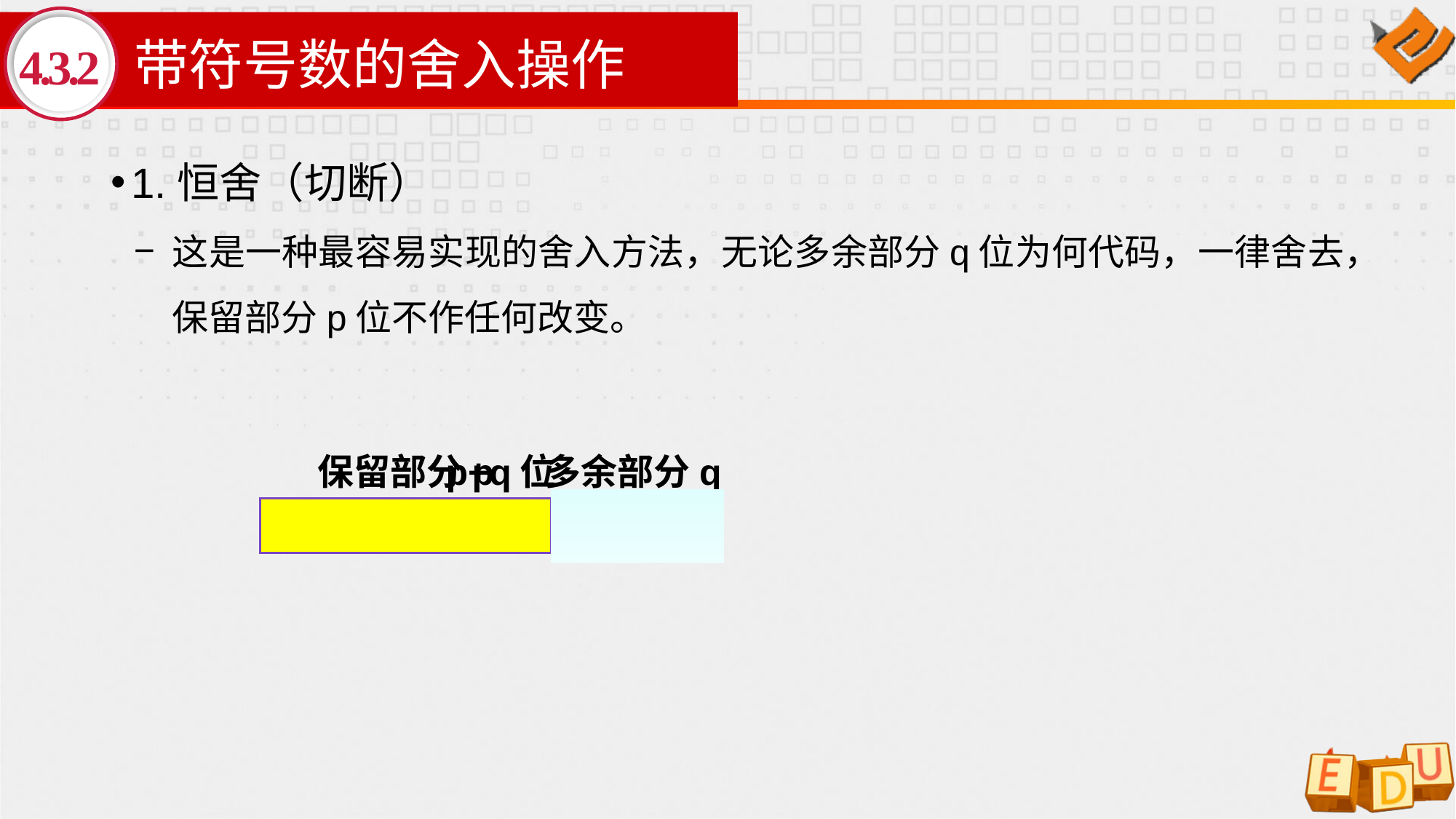

# 带符号数的舍入操作
4.3.2
1.恒舍（切断）
这是一种最容易实现的舍入方法，无论多余部分q位为何代码，一律舍去，保留部分p位不作任何改变。
保留部分p位
p+q位
多余部分q位